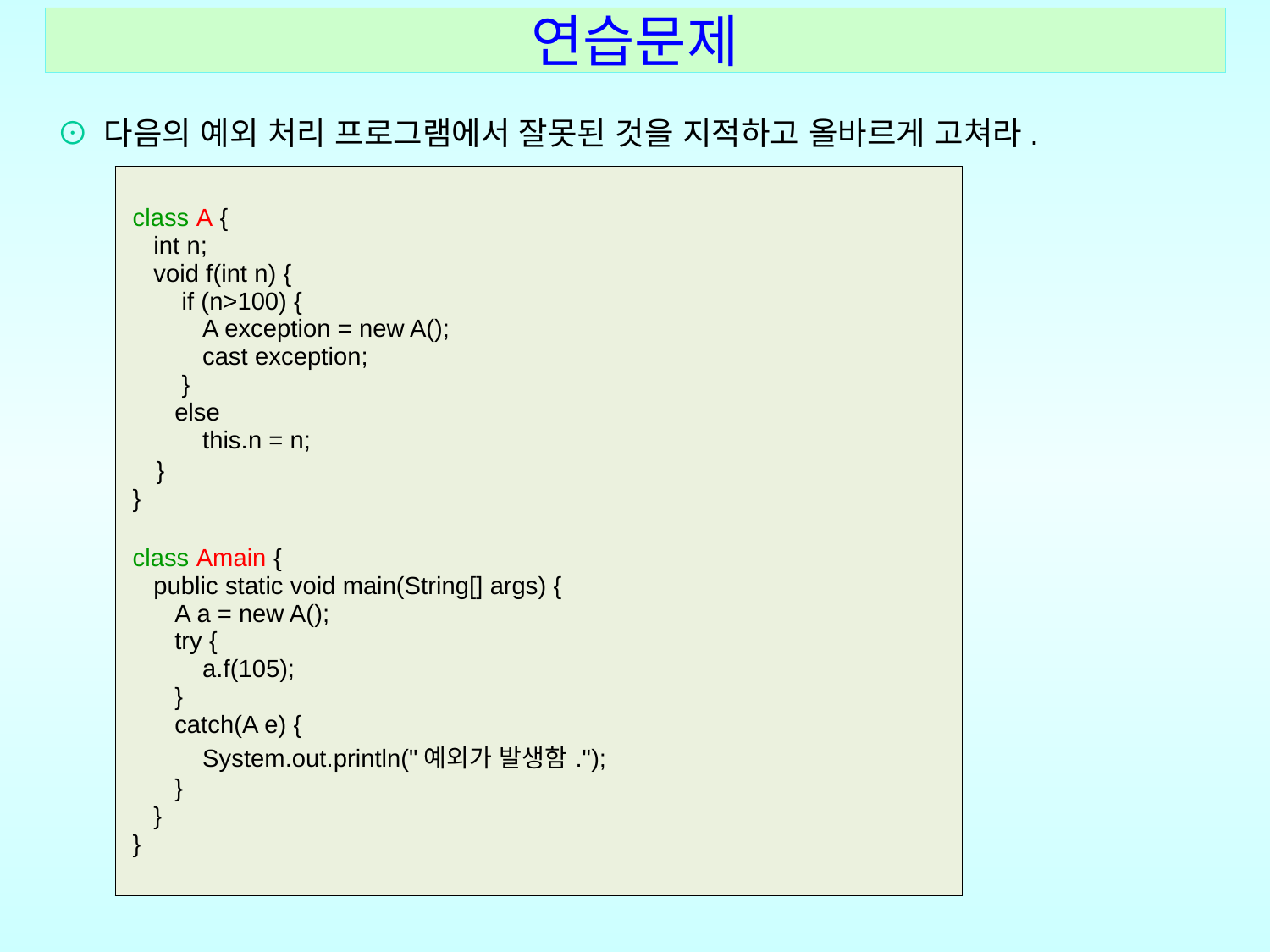

연습문제
⊙ 다음의 예외 처리 프로그램에서 잘못된 것을 지적하고 올바르게 고쳐라.
| class A { int n; void f(int n) { if (n>100) { A exception = new A(); cast exception; } else this.n = n; } } class Amain { public static void main(String[] args) { A a = new A(); try { a.f(105); } catch(A e) { System.out.println("예외가 발생함."); } } } |
| --- |